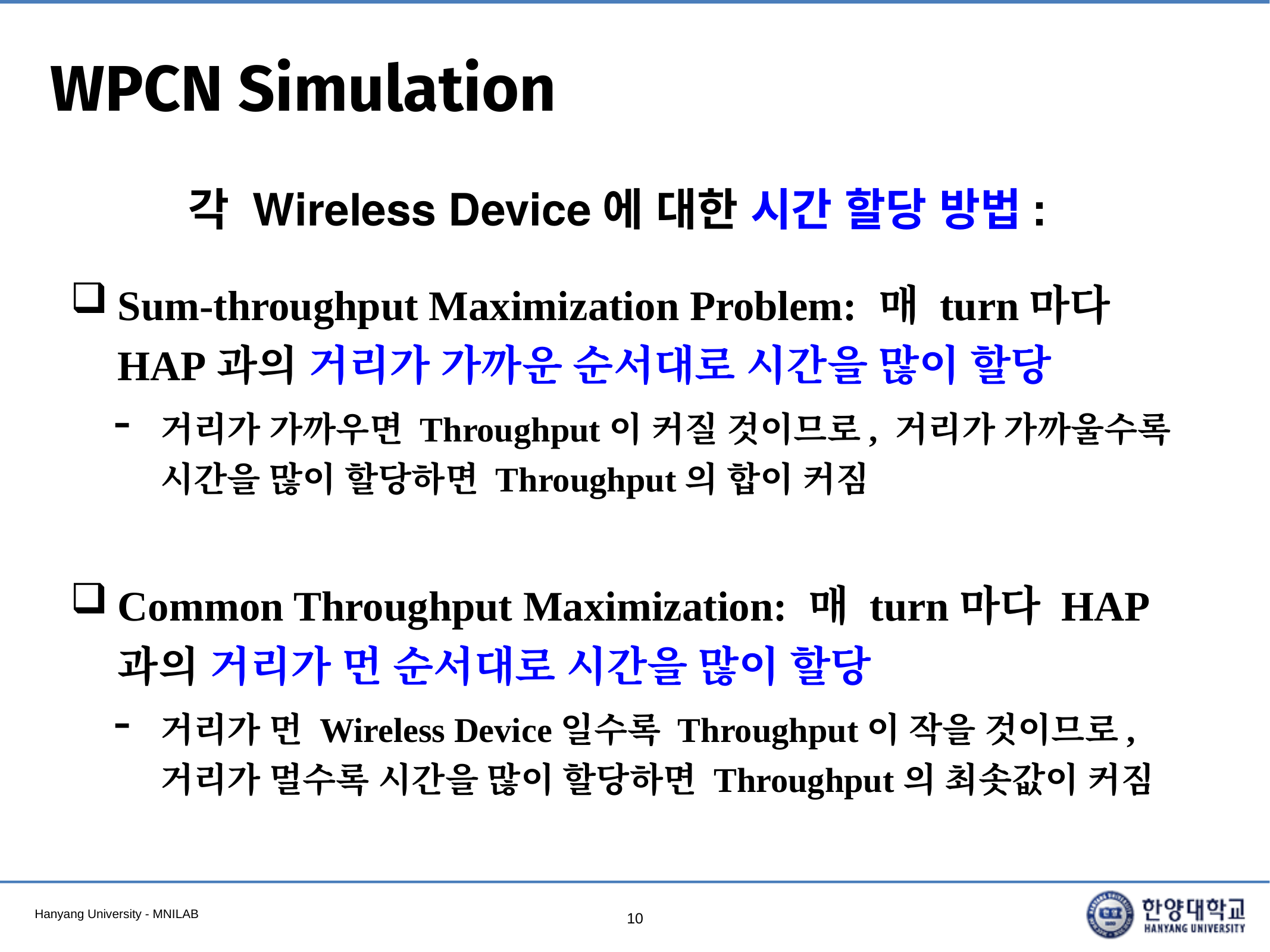

# WPCN Simulation
각 Wireless Device에 대한 시간 할당 방법:
Sum-throughput Maximization Problem: 매 turn마다 HAP과의 거리가 가까운 순서대로 시간을 많이 할당
거리가 가까우면 Throughput이 커질 것이므로, 거리가 가까울수록 시간을 많이 할당하면 Throughput의 합이 커짐

Common Throughput Maximization: 매 turn마다 HAP과의 거리가 먼 순서대로 시간을 많이 할당
거리가 먼 Wireless Device일수록 Throughput이 작을 것이므로, 거리가 멀수록 시간을 많이 할당하면 Throughput의 최솟값이 커짐
10